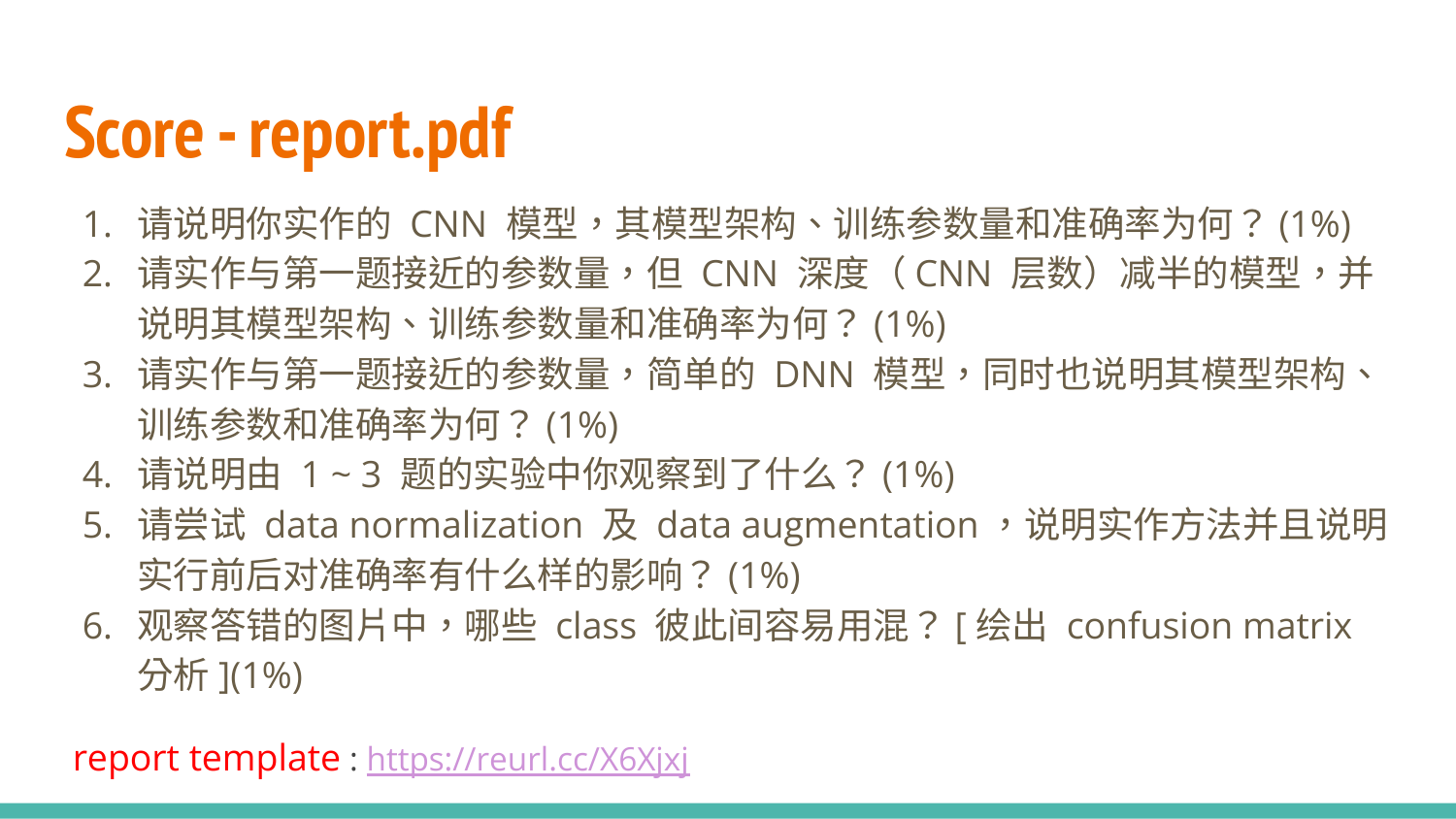

# Score - report.pdf

请说明你实作的 CNN 模型，其模型架构、训练参数量和准确率为何？(1%)
请实作与第一题接近的参数量，但 CNN 深度（CNN 层数）减半的模型，并说明其模型架构、训练参数量和准确率为何？(1%)
请实作与第一题接近的参数量，简单的 DNN 模型，同时也说明其模型架构、训练参数和准确率为何？(1%)
请说明由 1 ~ 3 题的实验中你观察到了什么？(1%)
请尝试 data normalization 及 data augmentation，说明实作方法并且说明实行前后对准确率有什么样的影响？(1%)
观察答错的图片中，哪些 class 彼此间容易用混？[绘出 confusion matrix 分析](1%)
 report template : https://reurl.cc/X6Xjxj